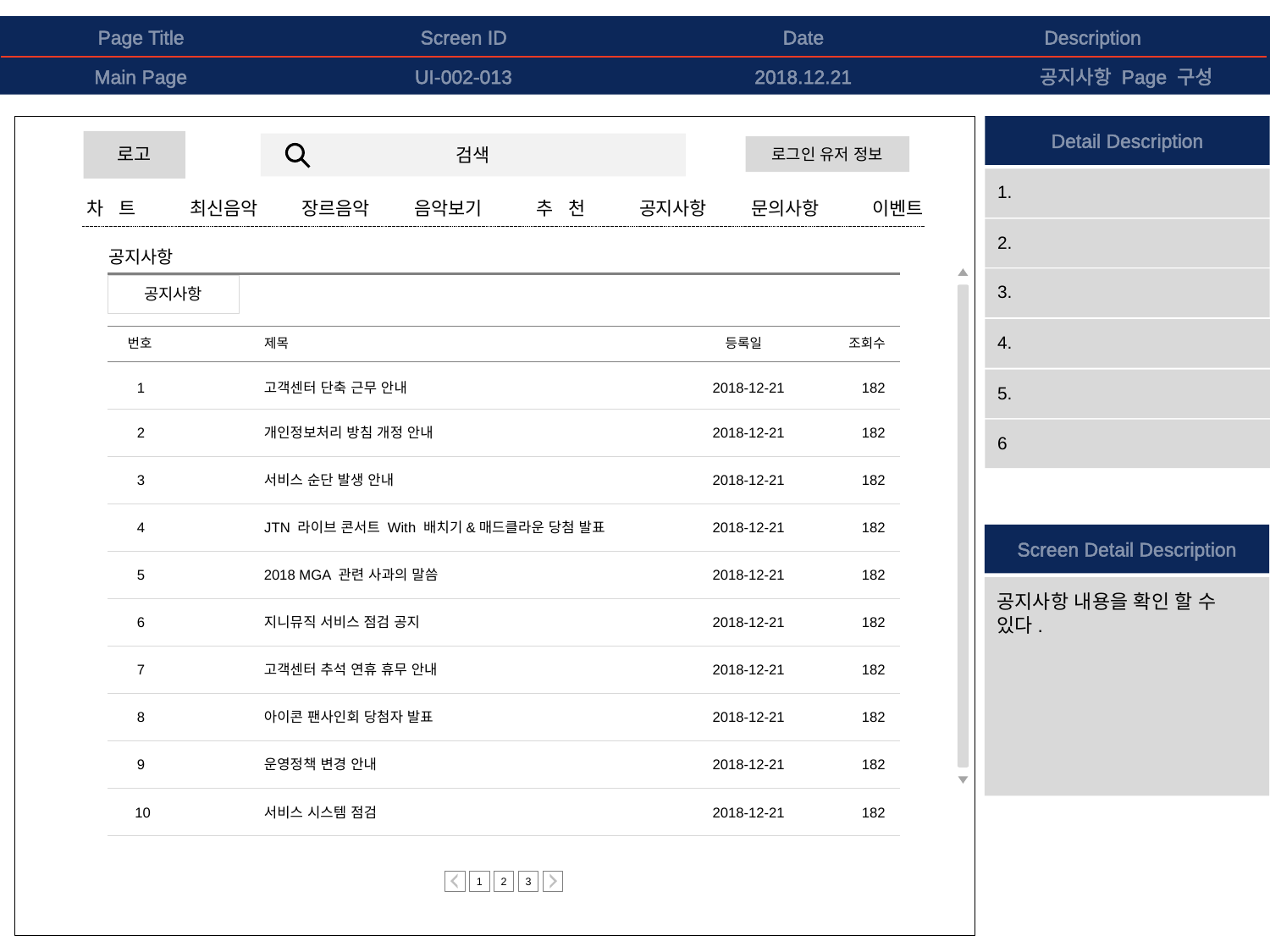

Page Title
Screen ID
Date
Description
Main Page
UI-002-013
2018.12.21
공지사항 Page 구성

Detail Description

로고

로그인 유저 정보
검색

1.
차   트
최신음악
장르음악
음악보기
추   천
공지사항
문의사항
이벤트

2.
공지사항

3.

공지사항

4.
번호
제목
등록일
조회수

5.
1
고객센터 단축 근무 안내
2018-12-21
182
2
개인정보처리 방침 개정 안내
2018-12-21
182

6
3
서비스 순단 발생 안내
2018-12-21
182
4
JTN 라이브 콘서트 With 배치기&매드클라운 당첨 발표
2018-12-21
182

Screen Detail Description
5
2018 MGA 관련 사과의 말씀
2018-12-21
182

공지사항 내용을 확인 할 수 있다.
6
지니뮤직 서비스 점검 공지
2018-12-21
182
7
고객센터 추석 연휴 휴무 안내
2018-12-21
182
8
아이콘 팬사인회 당첨자 발표
2018-12-21
182
9
운영정책 변경 안내
2018-12-21
182
10
서비스 시스템 점검
2018-12-21
182
1

2

3